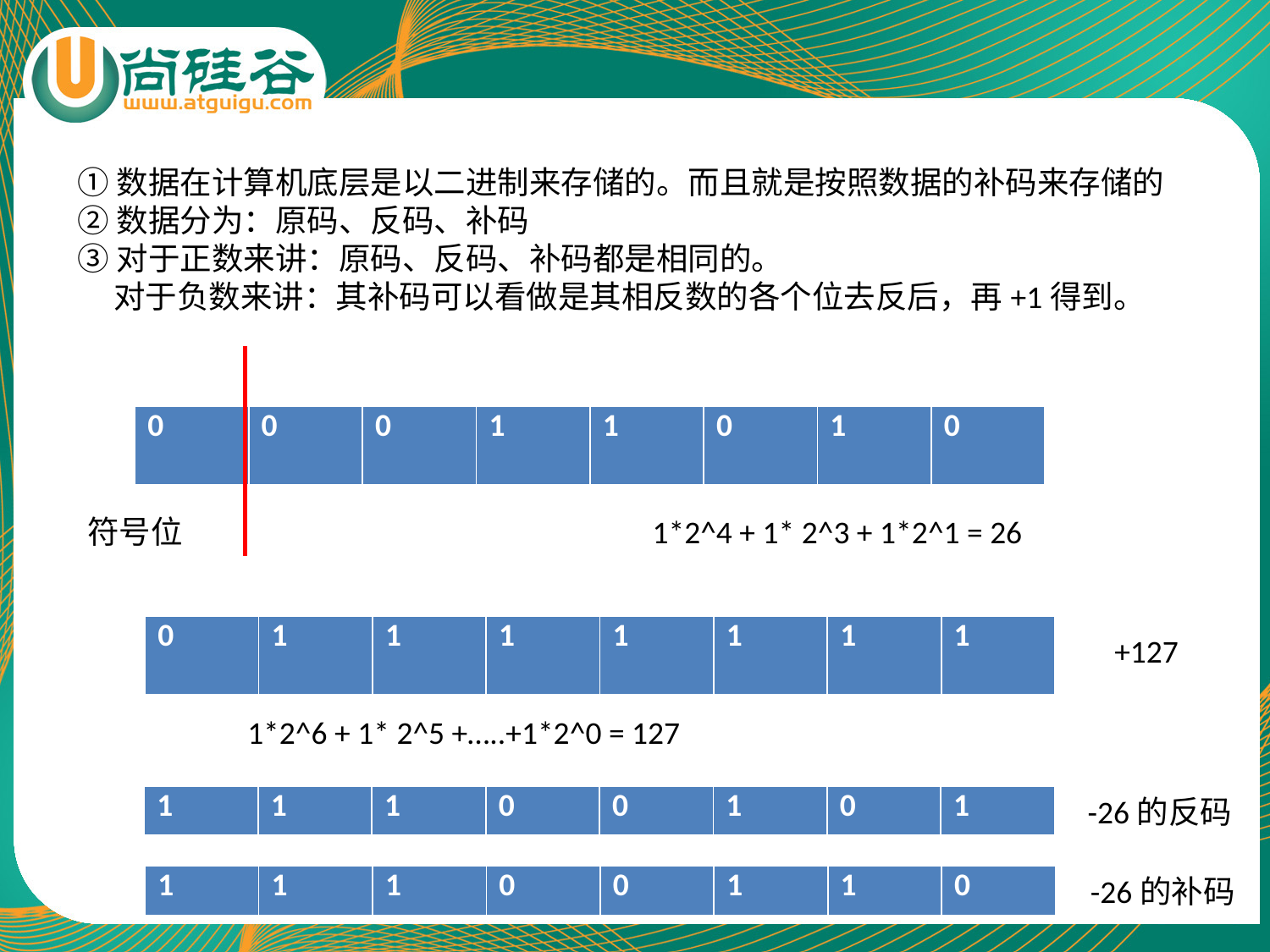

①数据在计算机底层是以二进制来存储的。而且就是按照数据的补码来存储的
②数据分为：原码、反码、补码
③对于正数来讲：原码、反码、补码都是相同的。
    对于负数来讲：其补码可以看做是其相反数的各个位去反后，再+1得到。
| 0 | 0 | 0 | 1 | 1 | 0 | 1 | 0 |
| --- | --- | --- | --- | --- | --- | --- | --- |
符号位
1*2^4 + 1* 2^3 + 1*2^1 = 26
| 0 | 1 | 1 | 1 | 1 | 1 | 1 | 1 |
| --- | --- | --- | --- | --- | --- | --- | --- |
+127
1*2^6 + 1* 2^5 +…..+1*2^0 = 127
| 1 | 1 | 1 | 0 | 0 | 1 | 0 | 1 |
| --- | --- | --- | --- | --- | --- | --- | --- |
-26的反码
-26的补码
| 1 | 1 | 1 | 0 | 0 | 1 | 1 | 0 |
| --- | --- | --- | --- | --- | --- | --- | --- |